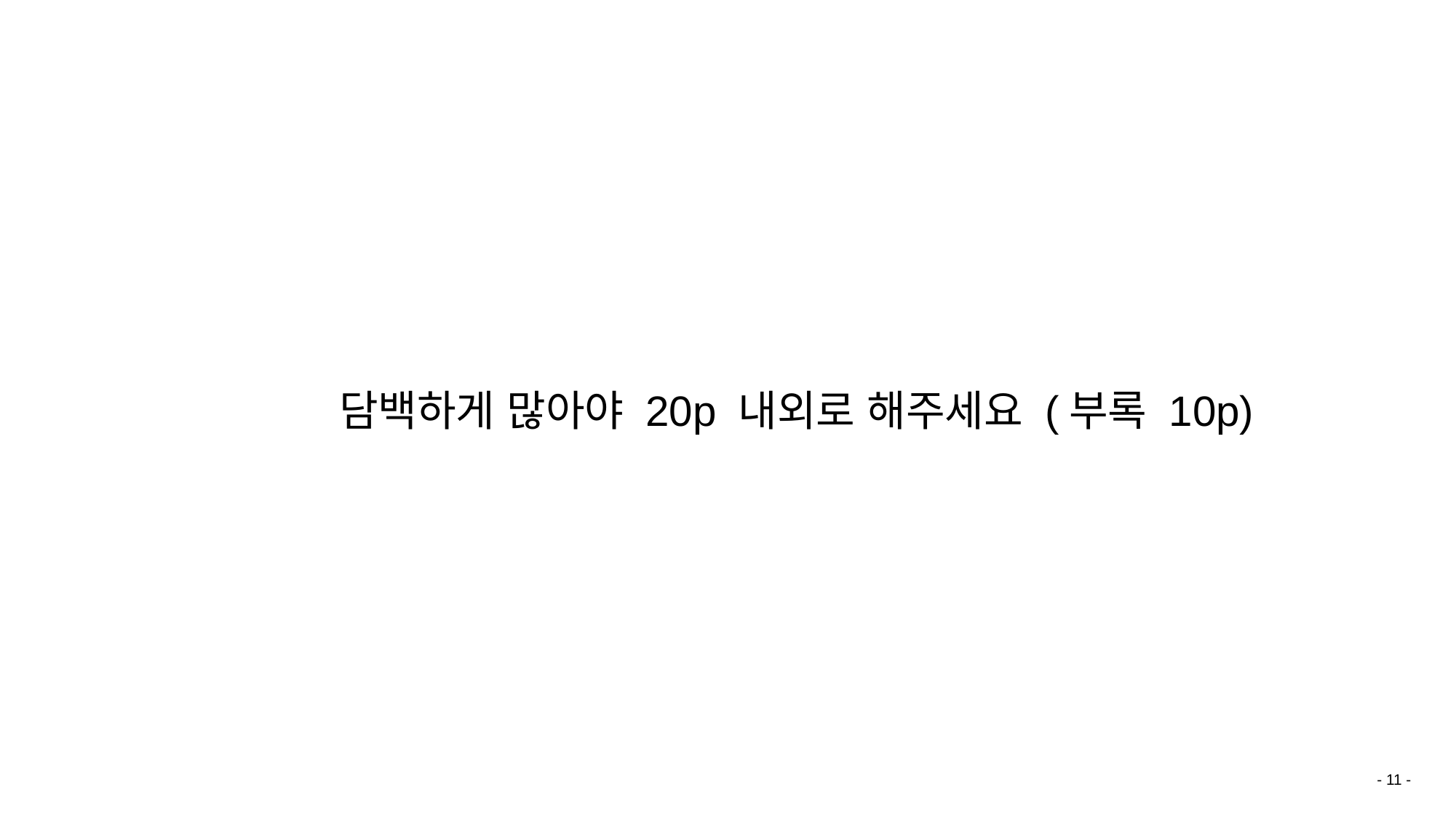

담백하게 많아야 20p 내외로 해주세요 (부록 10p)
- 11 -